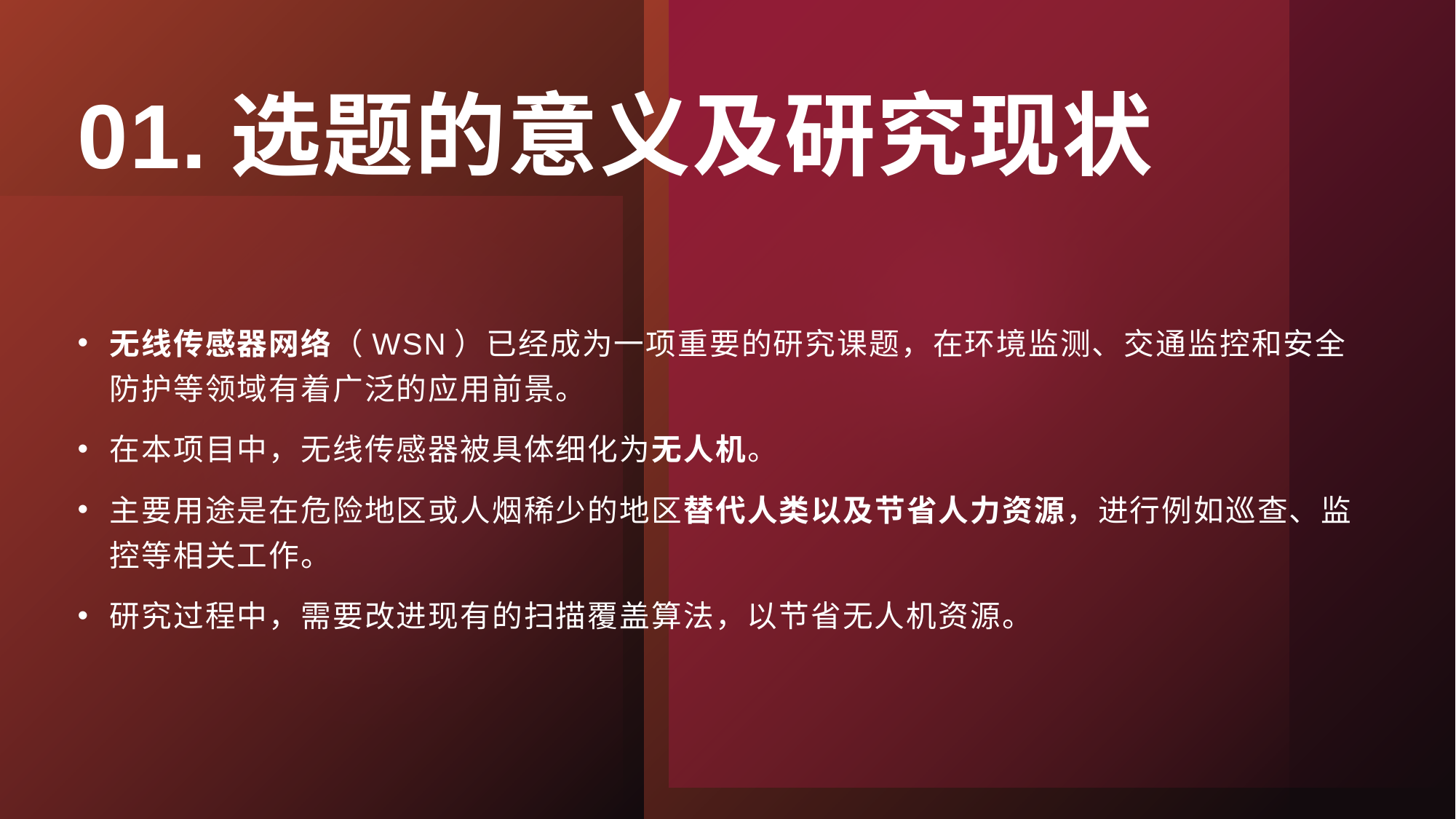

# 01.选题的意义及研究现状
无线传感器网络（WSN）已经成为一项重要的研究课题，在环境监测、交通监控和安全防护等领域有着广泛的应用前景。
在本项目中，无线传感器被具体细化为无人机。
主要用途是在危险地区或人烟稀少的地区替代人类以及节省人力资源，进行例如巡查、监控等相关工作。
研究过程中，需要改进现有的扫描覆盖算法，以节省无人机资源。